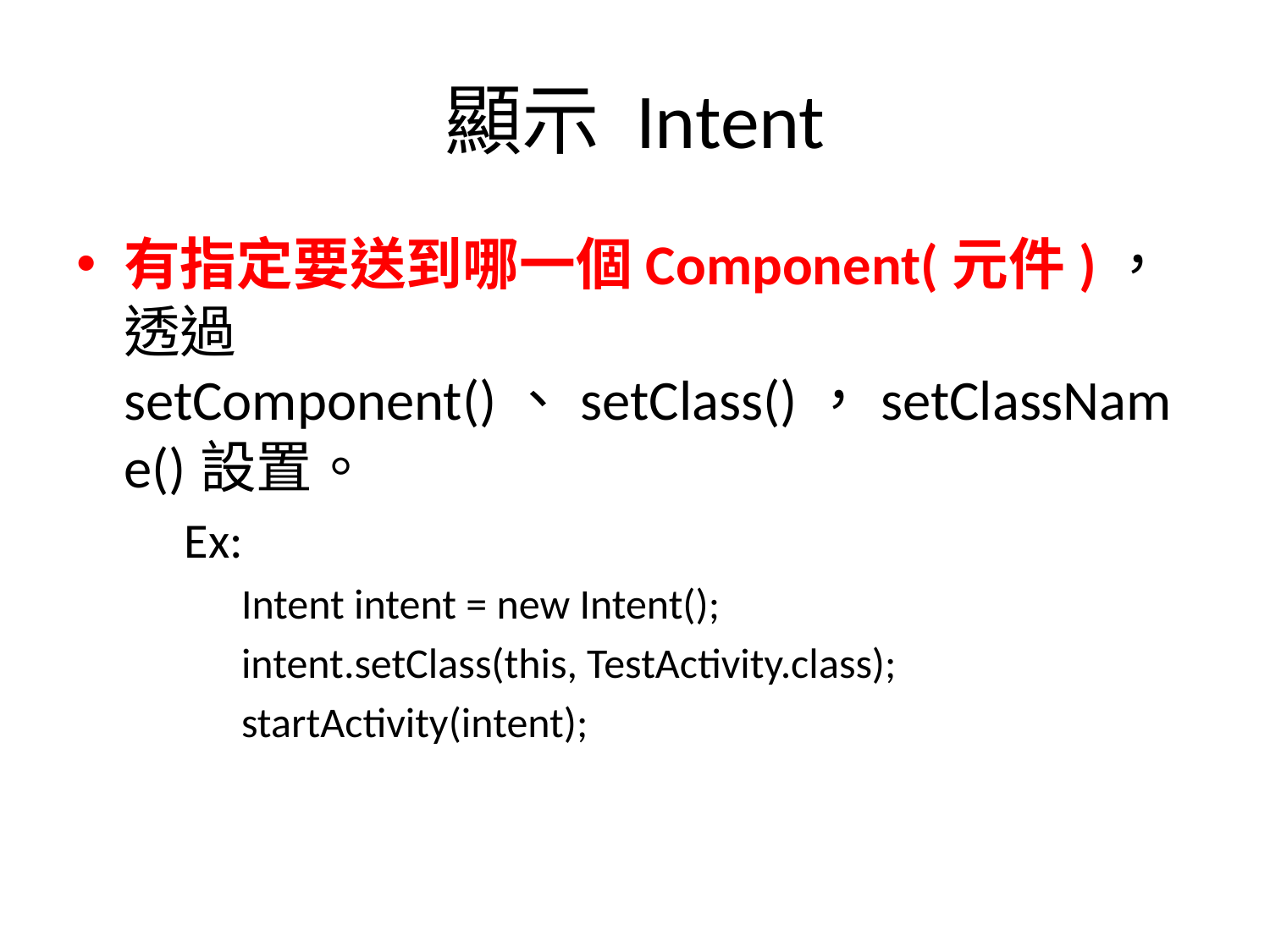

# 顯示 Intent
有指定要送到哪一個Component(元件)，透過setComponent()、setClass()，setClassName()設置。
    Ex:
    Intent intent = new Intent();
    intent.setClass(this, TestActivity.class);
    startActivity(intent);